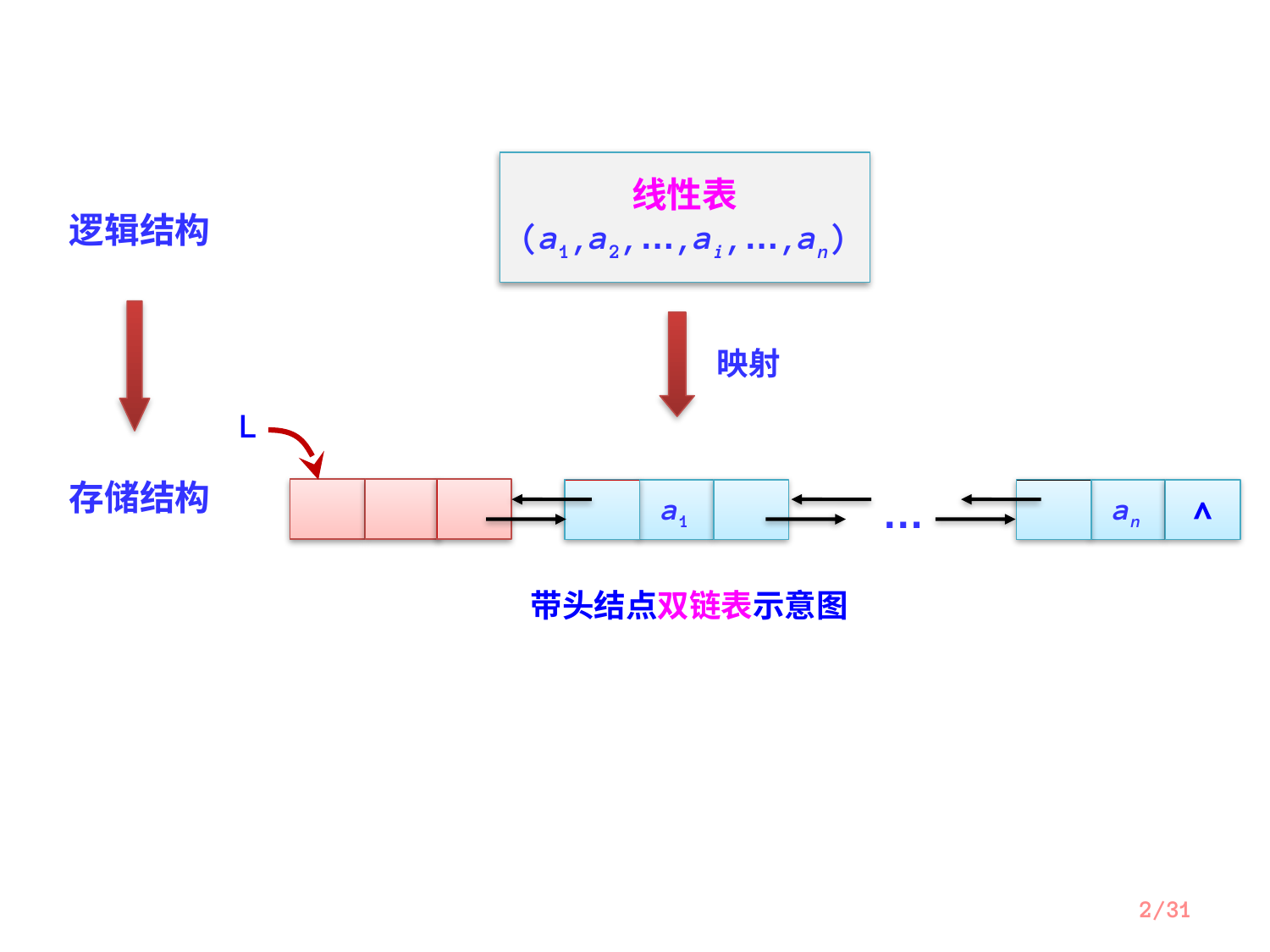

线性表
(a1,a2,…,ai,…,an)
逻辑结构

映射
L

a1

…
an
∧

存储结构

带头结点双链表示意图
2/31